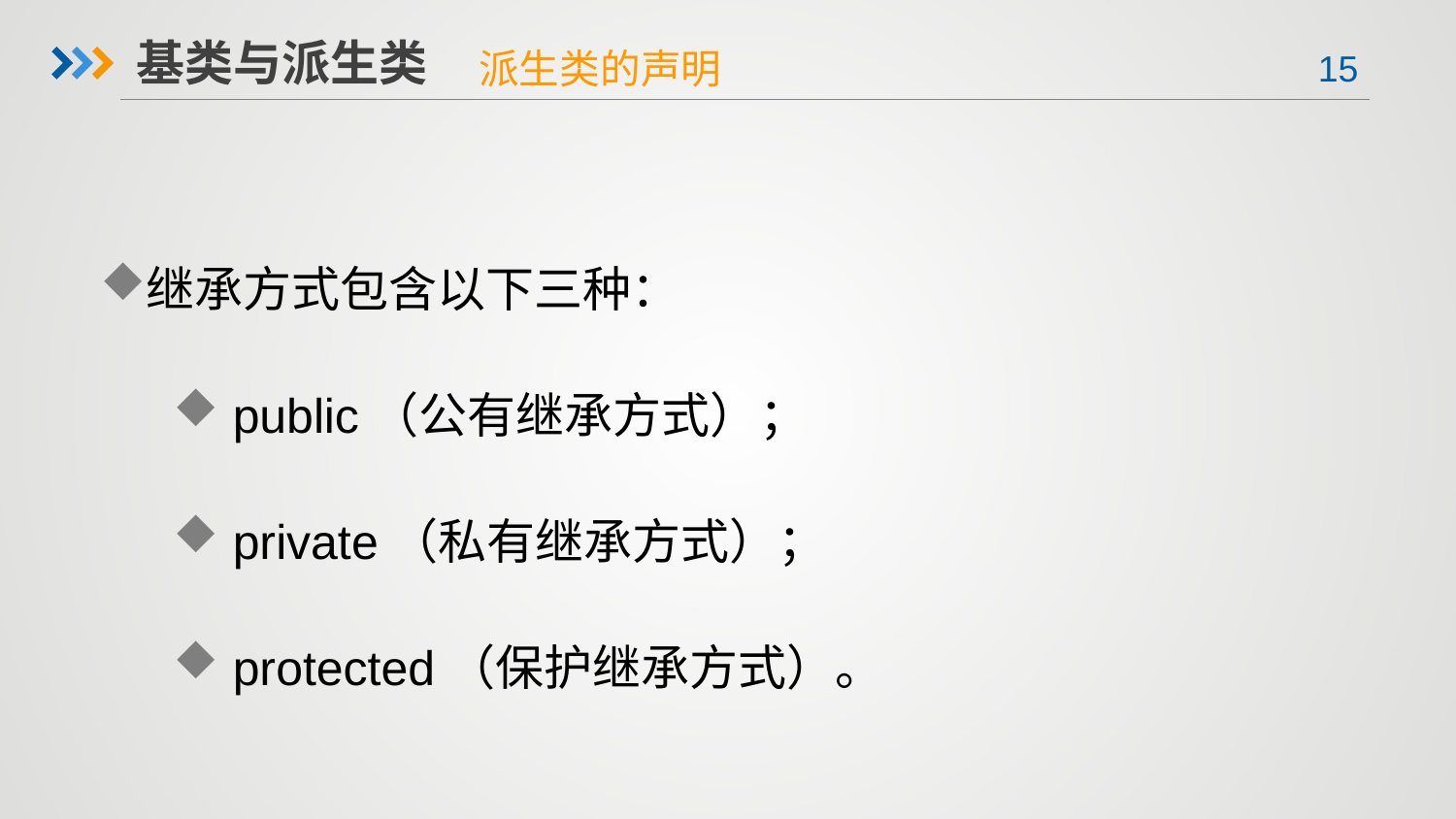

派生类的声明
基类与派生类
继承方式包含以下三种：
 public（公有继承方式）；
 private（私有继承方式）；
 protected（保护继承方式）。